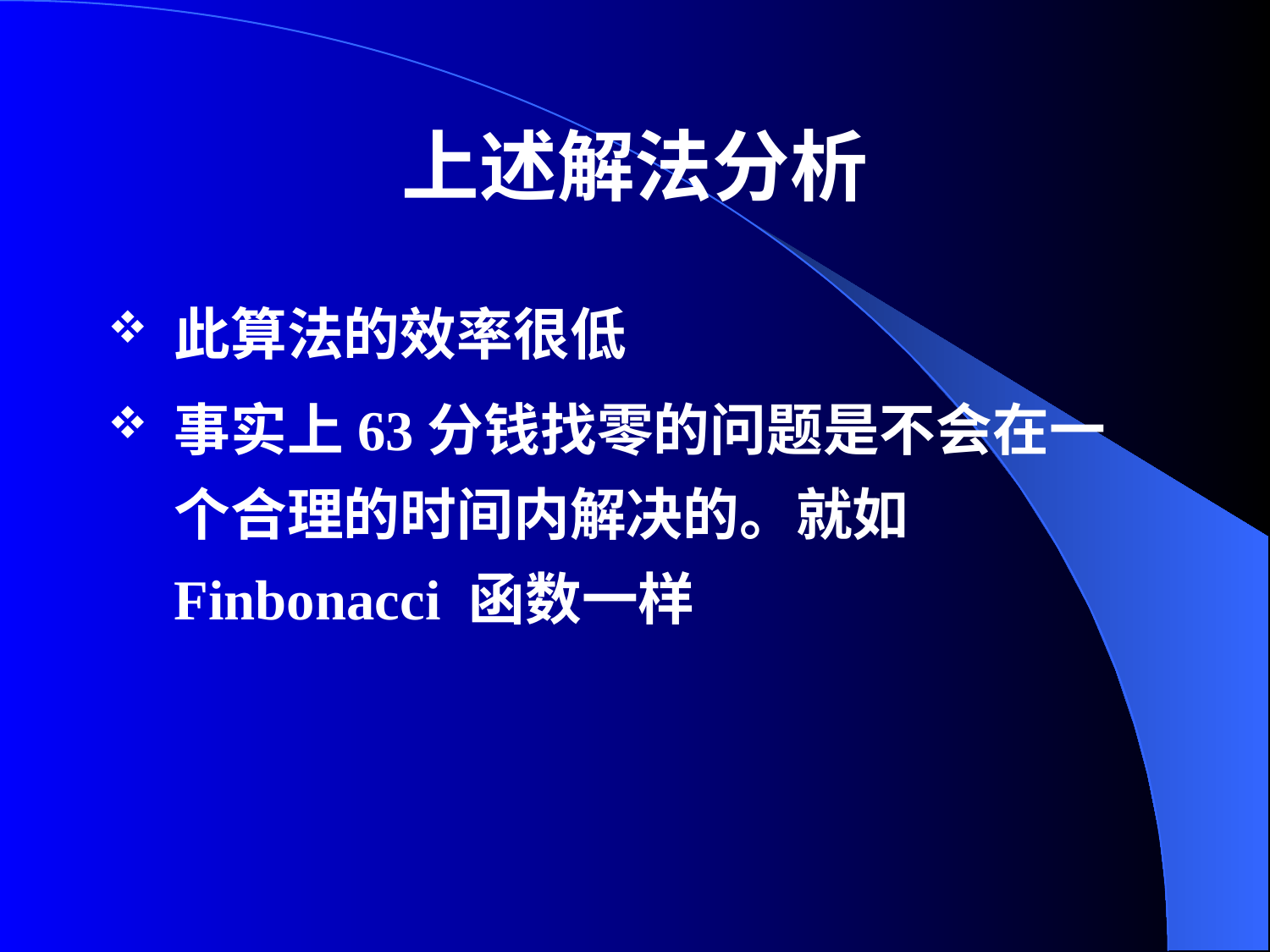

# 上述解法分析
此算法的效率很低
事实上63分钱找零的问题是不会在一个合理的时间内解决的。就如Finbonacci 函数一样